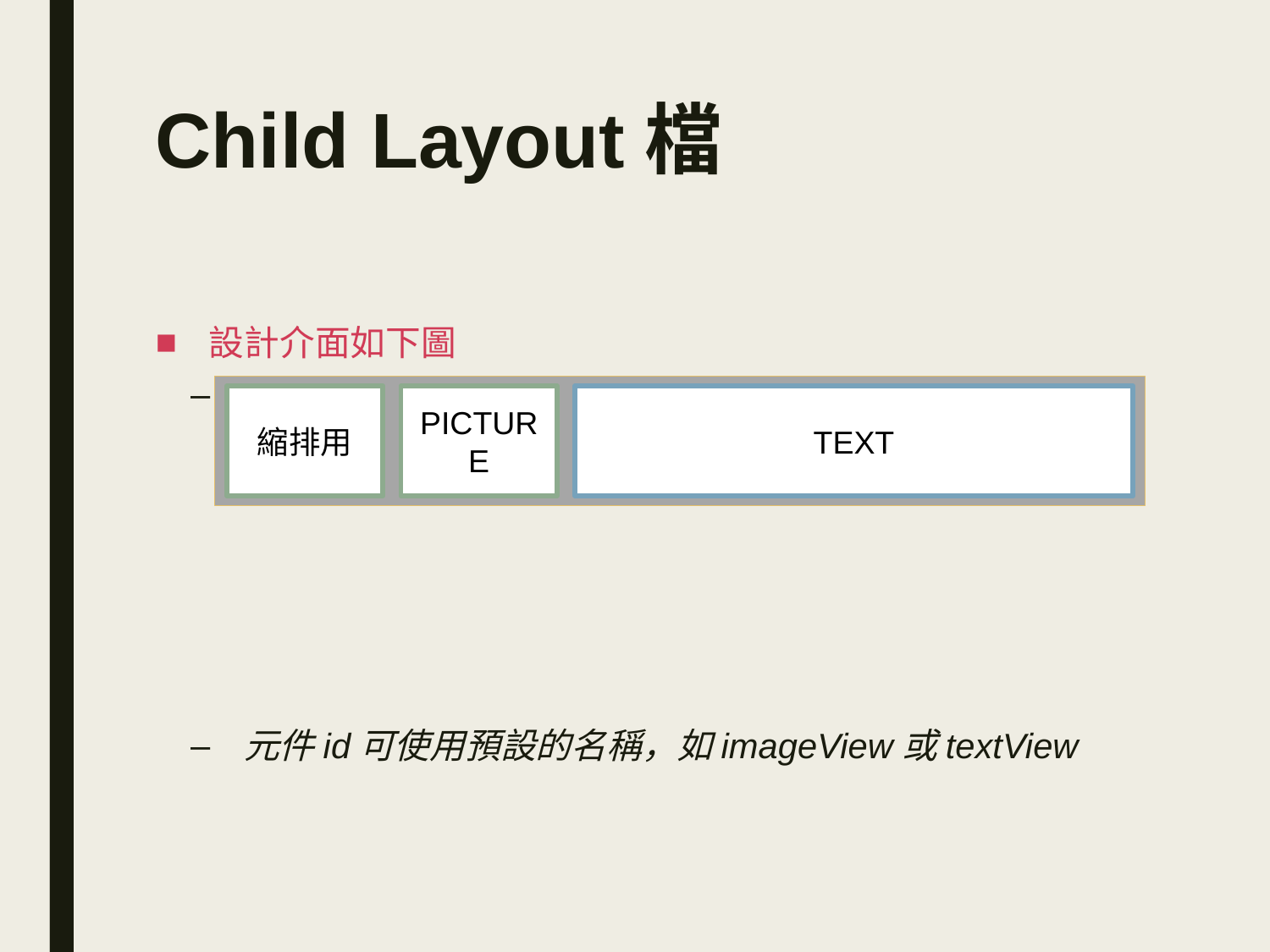

# Child Layout檔
設計介面如下圖
請在LinearLayout中放置一個ImageView與TextView元件，分別代表相片（Picture）與文字（Text）

元件id可使用預設的名稱，如imageView或textView

PICTURE
TEXT
縮排用